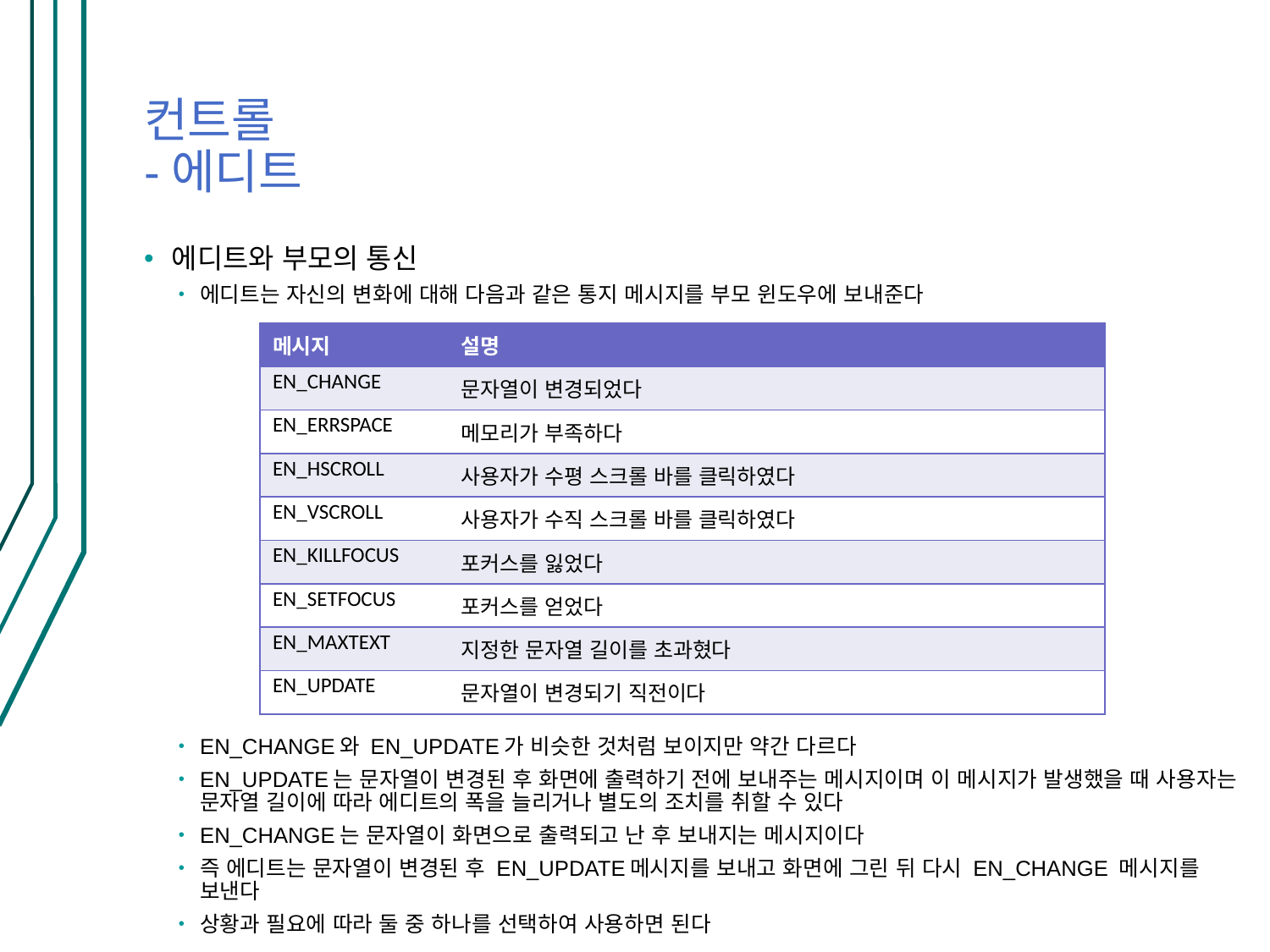

# 컨트롤 -에디트
에디트와 부모의 통신
에디트는 자신의 변화에 대해 다음과 같은 통지 메시지를 부모 윈도우에 보내준다

EN_CHANGE와 EN_UPDATE가 비슷한 것처럼 보이지만 약간 다르다
EN_UPDATE는 문자열이 변경된 후 화면에 출력하기 전에 보내주는 메시지이며 이 메시지가 발생했을 때 사용자는 문자열 길이에 따라 에디트의 폭을 늘리거나 별도의 조치를 취할 수 있다
EN_CHANGE는 문자열이 화면으로 출력되고 난 후 보내지는 메시지이다
즉 에디트는 문자열이 변경된 후 EN_UPDATE메시지를 보내고 화면에 그린 뒤 다시 EN_CHANGE 메시지를 보낸다
상황과 필요에 따라 둘 중 하나를 선택하여 사용하면 된다
| 메시지 | 설명 |
| --- | --- |
| EN\_CHANGE | 문자열이 변경되었다 |
| EN\_ERRSPACE | 메모리가 부족하다 |
| EN\_HSCROLL | 사용자가 수평 스크롤 바를 클릭하였다 |
| EN\_VSCROLL | 사용자가 수직 스크롤 바를 클릭하였다 |
| EN\_KILLFOCUS | 포커스를 잃었다 |
| EN\_SETFOCUS | 포커스를 얻었다 |
| EN\_MAXTEXT | 지정한 문자열 길이를 초과혔다 |
| EN\_UPDATE | 문자열이 변경되기 직전이다 |